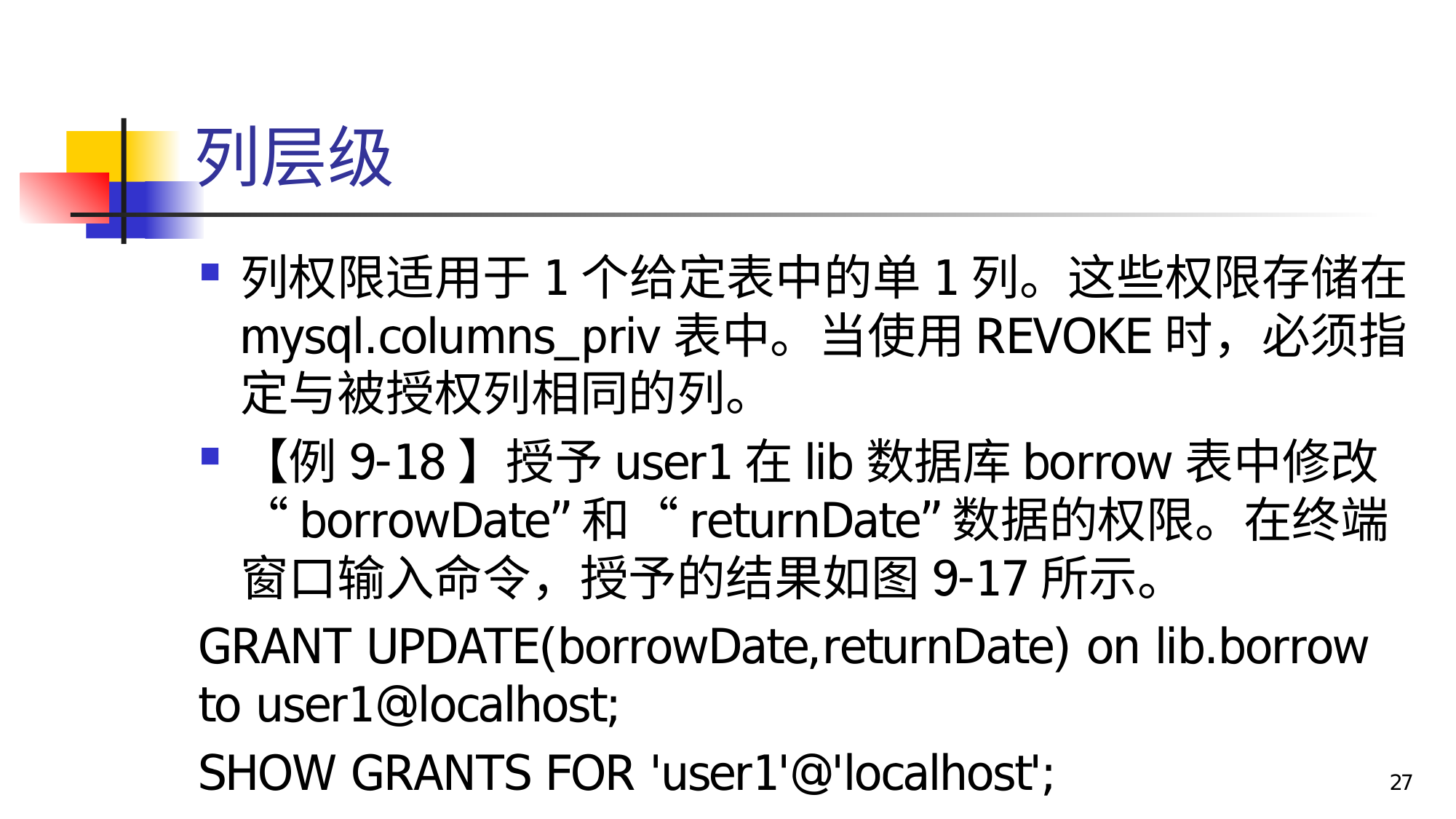

# 列层级
列权限适用于1个给定表中的单1列。这些权限存储在mysql.columns_priv表中。当使用REVOKE时，必须指定与被授权列相同的列。
【例9-18】授予user1在lib数据库borrow表中修改“borrowDate”和“returnDate”数据的权限。在终端窗口输入命令，授予的结果如图9-17所示。
GRANT UPDATE(borrowDate,returnDate) on lib.borrow to user1@localhost;
SHOW GRANTS FOR 'user1'@'localhost';

27